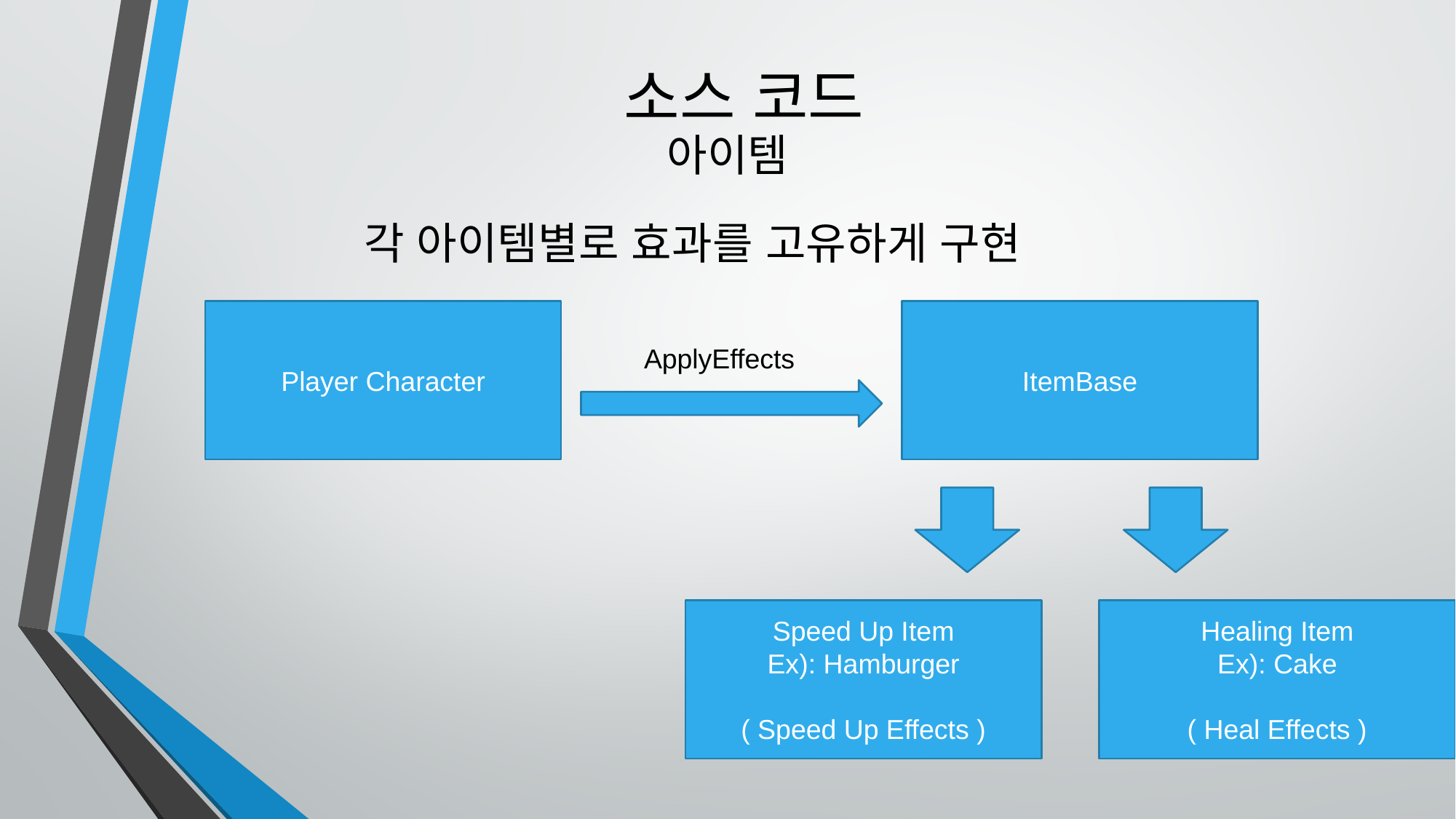

소스 코드
아이템
각 아이템별로 효과를 고유하게 구현
Player Character
ItemBase
ApplyEffects

Speed Up Item
Ex): Hamburger

( Speed Up Effects )
Healing Item
Ex): Cake

( Heal Effects )